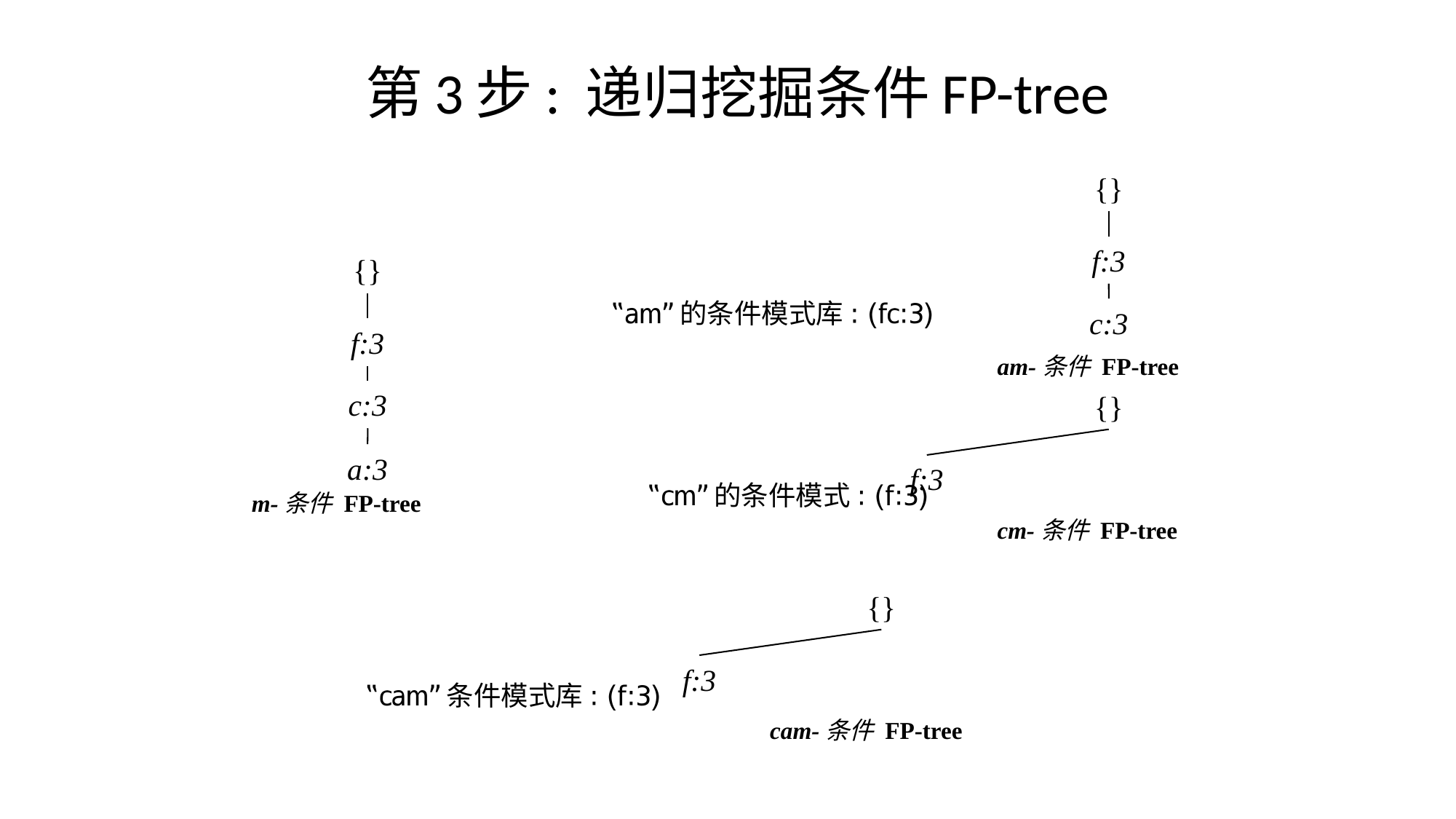

# 第3步: 递归挖掘条件FP-tree
{}
f:3
c:3
am-条件 FP-tree
{}
f:3
c:3
a:3
m-条件 FP-tree
“am”的条件模式库: (fc:3)
{}
f:3
“cm”的条件模式: (f:3)
cm-条件 FP-tree
{}
f:3
“cam”条件模式库: (f:3)
cam-条件 FP-tree